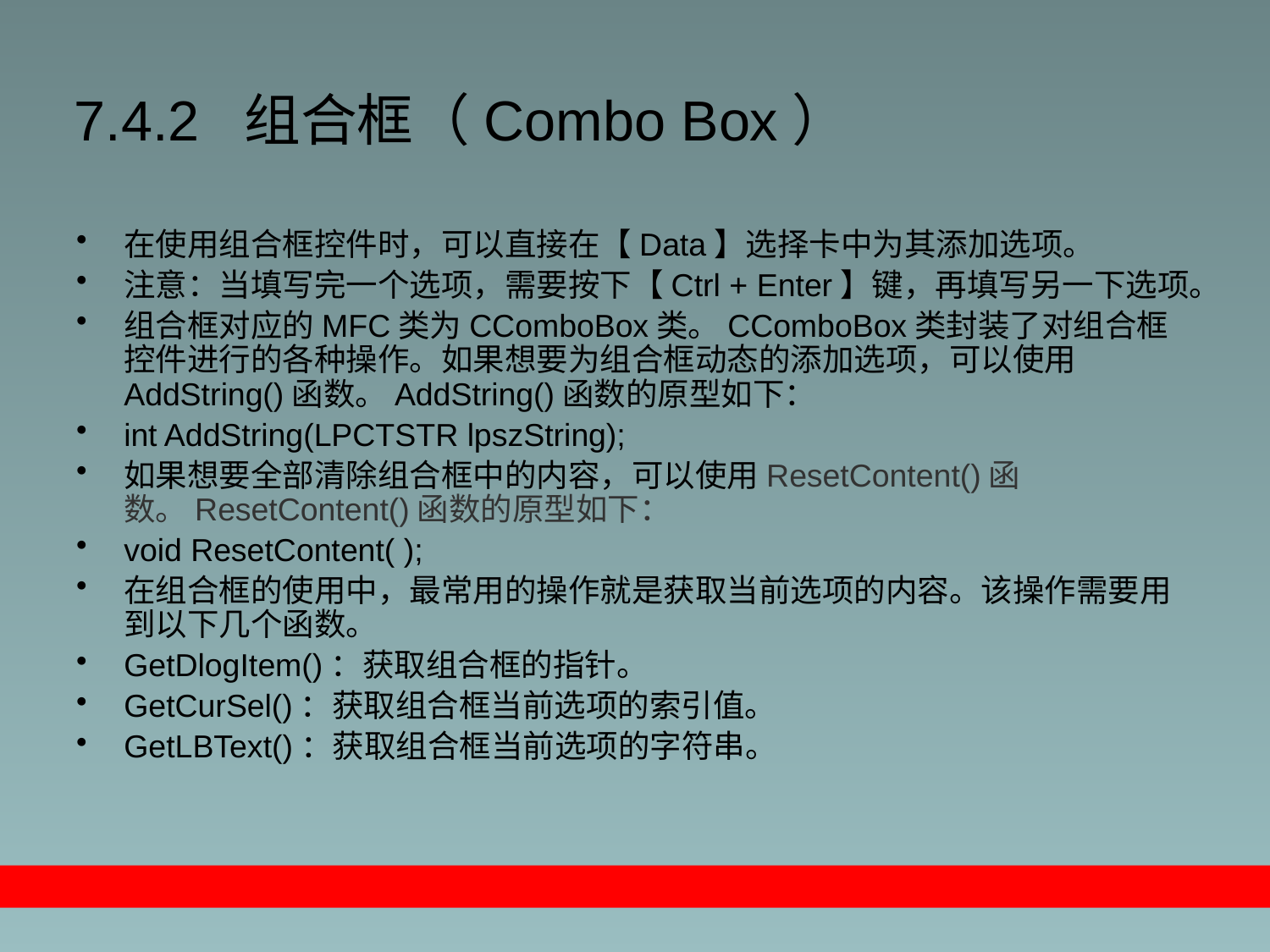

# 7.4.2  组合框（Combo Box）
在使用组合框控件时，可以直接在【Data】选择卡中为其添加选项。
注意：当填写完一个选项，需要按下【Ctrl + Enter】键，再填写另一下选项。
组合框对应的MFC类为CComboBox类。CComboBox类封装了对组合框控件进行的各种操作。如果想要为组合框动态的添加选项，可以使用AddString()函数。AddString()函数的原型如下：
int AddString(LPCTSTR lpszString);
如果想要全部清除组合框中的内容，可以使用ResetContent()函数。ResetContent()函数的原型如下：
void ResetContent( );
在组合框的使用中，最常用的操作就是获取当前选项的内容。该操作需要用到以下几个函数。
GetDlogItem()：获取组合框的指针。
GetCurSel()：获取组合框当前选项的索引值。
GetLBText()：获取组合框当前选项的字符串。